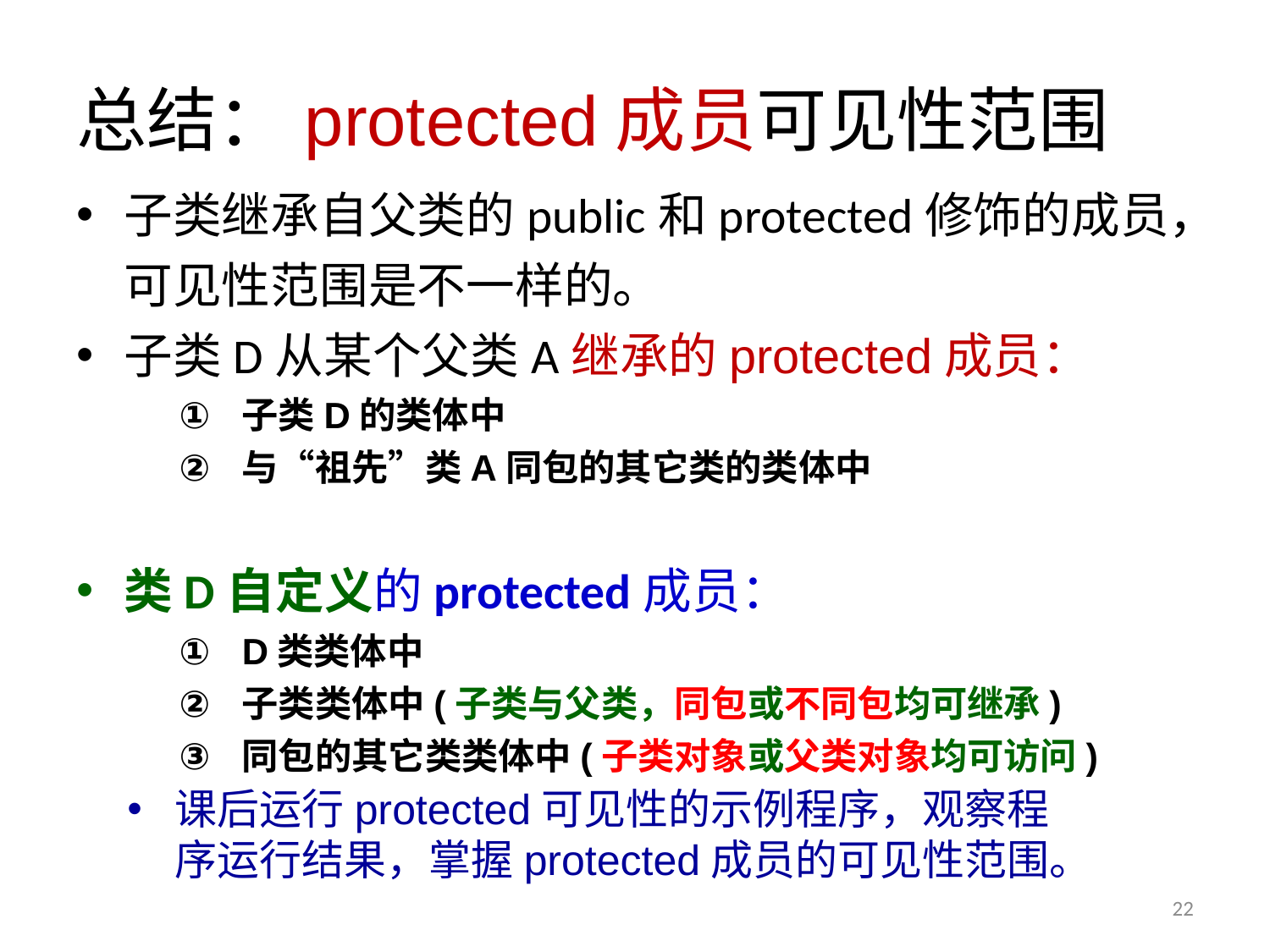

# 总结：protected成员可见性范围
子类继承自父类的public和protected修饰的成员，可见性范围是不一样的。
子类D从某个父类A继承的protected成员：
子类D的类体中
与“祖先”类A同包的其它类的类体中

类D自定义的protected成员：
D类类体中
子类类体中(子类与父类，同包或不同包均可继承)
同包的其它类类体中(子类对象或父类对象均可访问)

课后运行protected可见性的示例程序，观察程序运行结果，掌握protected成员的可见性范围。
22